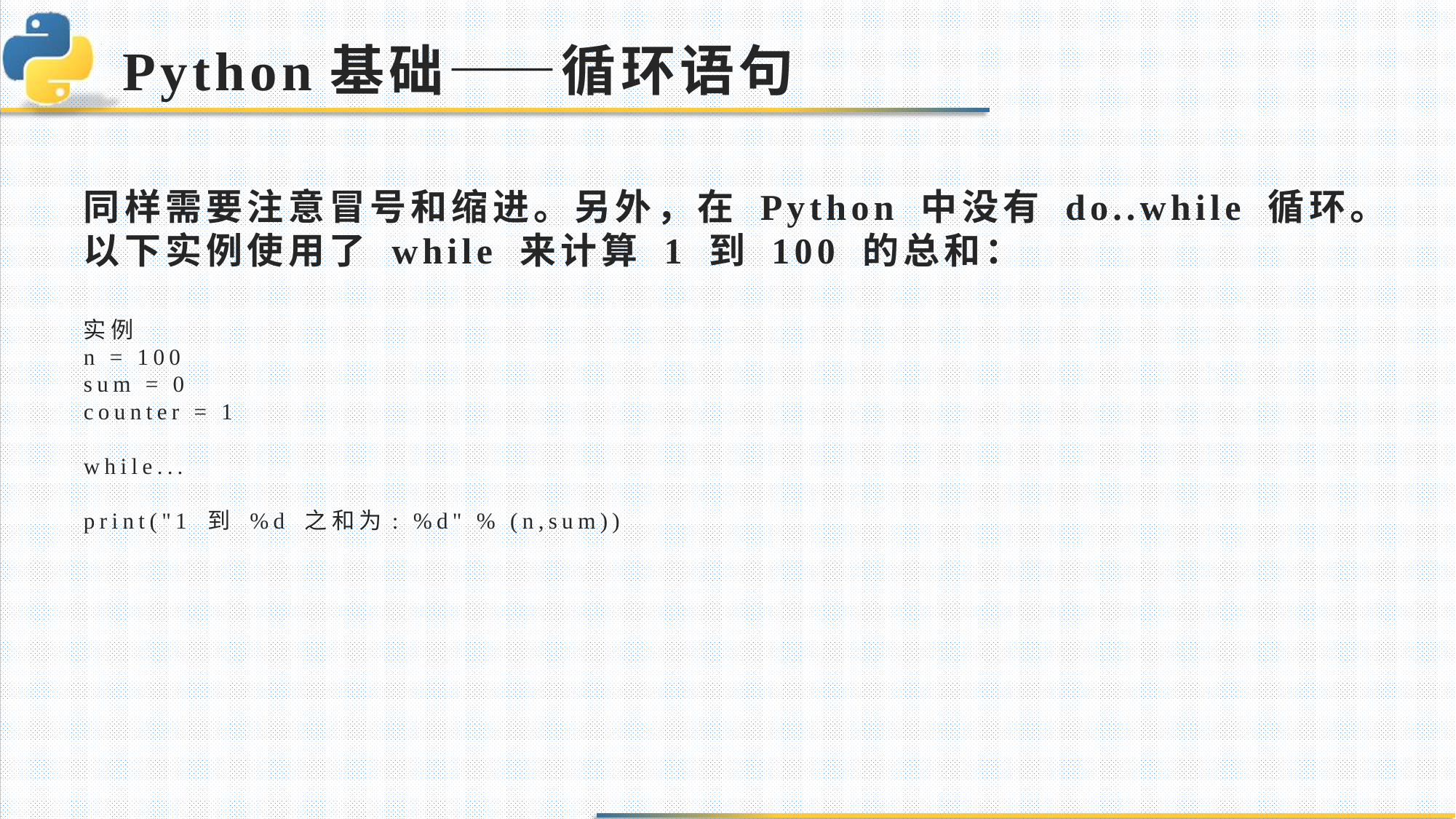

# Python基础——循环语句
同样需要注意冒号和缩进。另外，在 Python 中没有 do..while 循环。
以下实例使用了 while 来计算 1 到 100 的总和：

实例
n = 100
sum = 0
counter = 1

while...

print("1 到 %d 之和为: %d" % (n,sum))